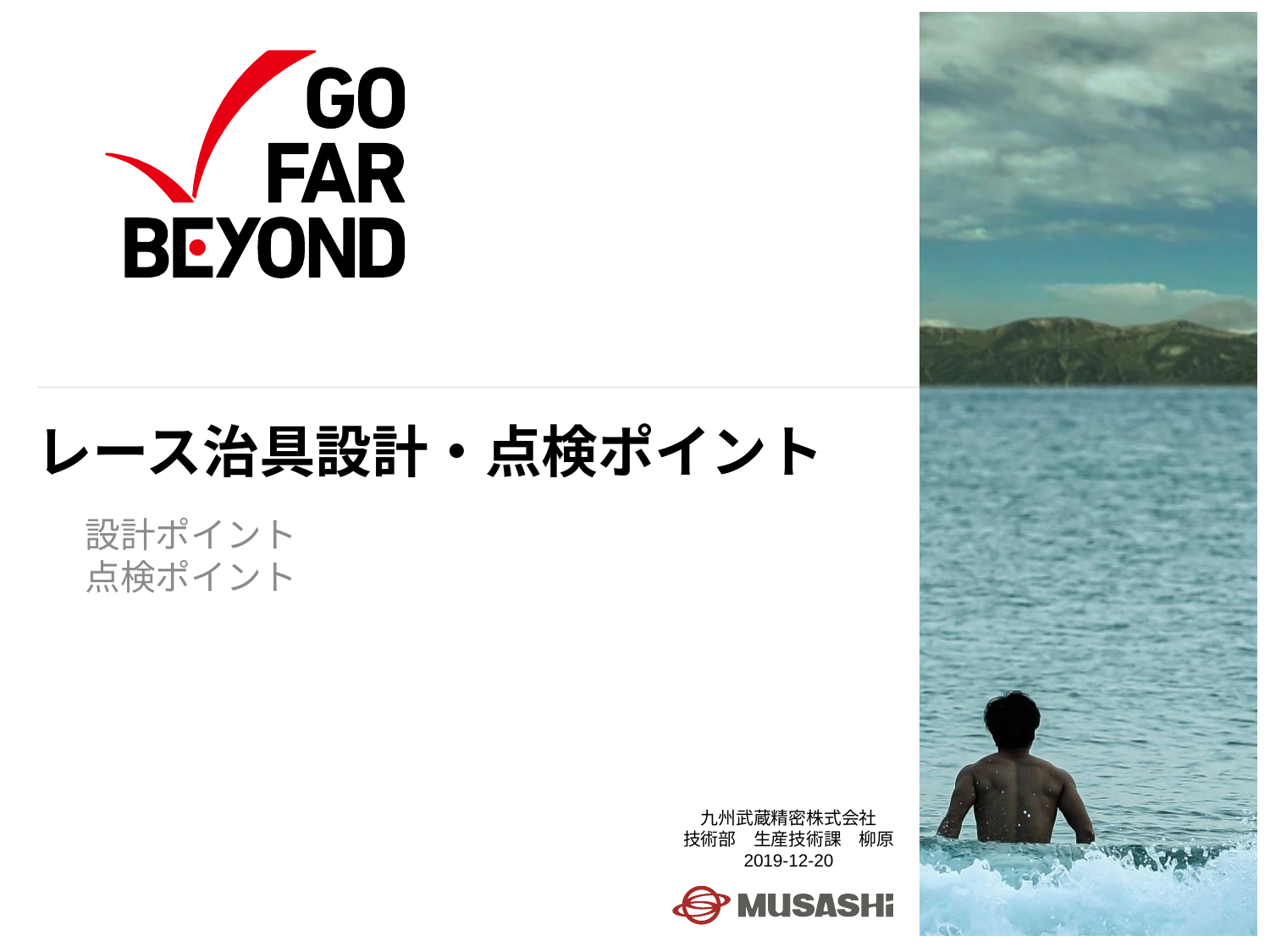

# レース治具設計・点検ポイント
設計ポイント
点検ポイント
九州武蔵精密株式会社
技術部　生産技術課　柳原
2019-12-20